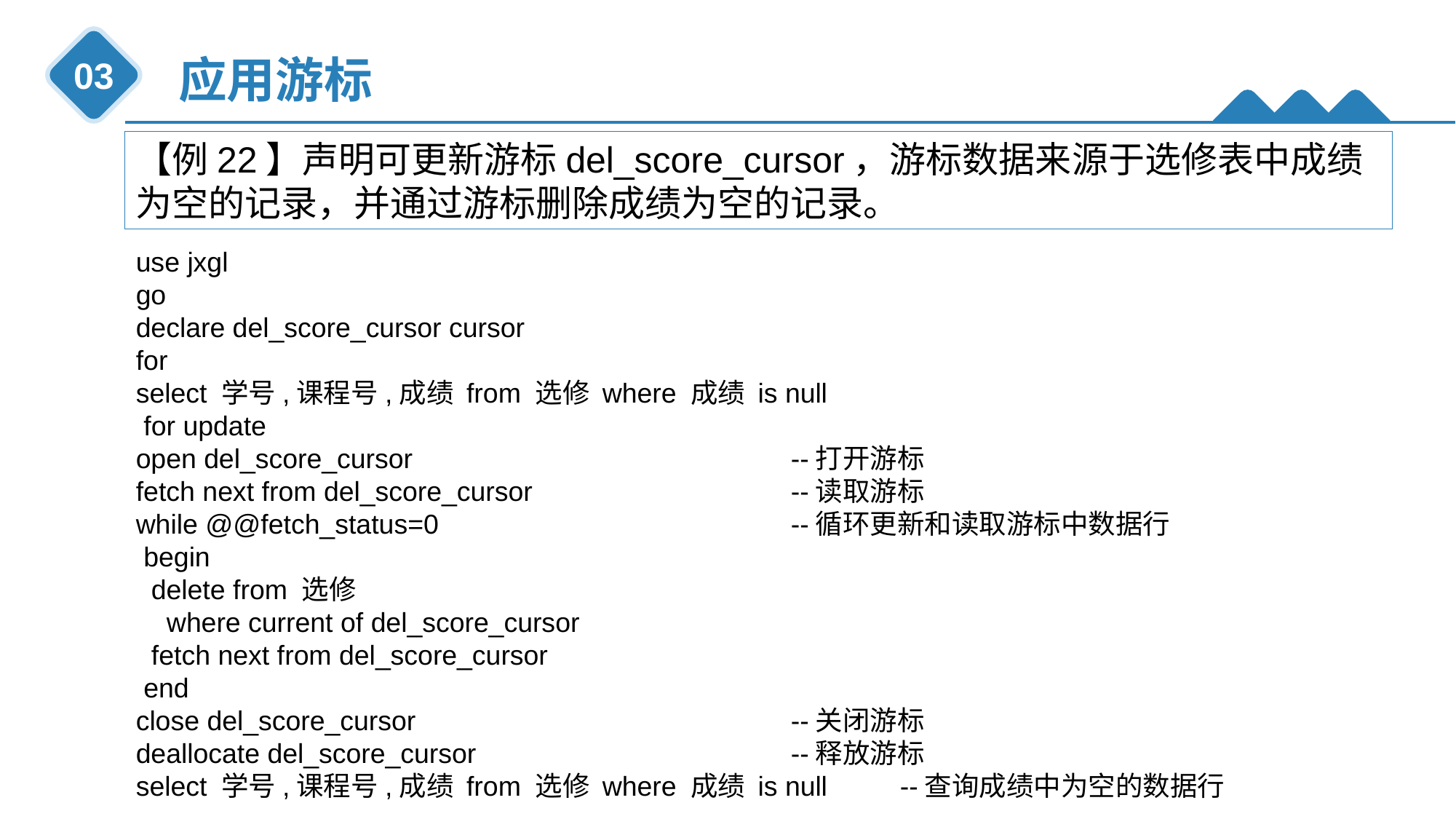

应用游标
03

【例22】声明可更新游标del_score_cursor，游标数据来源于选修表中成绩为空的记录，并通过游标删除成绩为空的记录。
use jxgl
go
declare del_score_cursor cursor
for
select 学号,课程号,成绩 from 选修 where 成绩 is null
 for update
open del_score_cursor				--打开游标
fetch next from del_score_cursor			--读取游标
while @@fetch_status=0				--循环更新和读取游标中数据行
 begin
  delete from 选修
    where current of del_score_cursor
  fetch next from del_score_cursor
 end
close del_score_cursor				--关闭游标
deallocate del_score_cursor			--释放游标
select 学号,课程号,成绩 from 选修 where 成绩 is null 	--查询成绩中为空的数据行